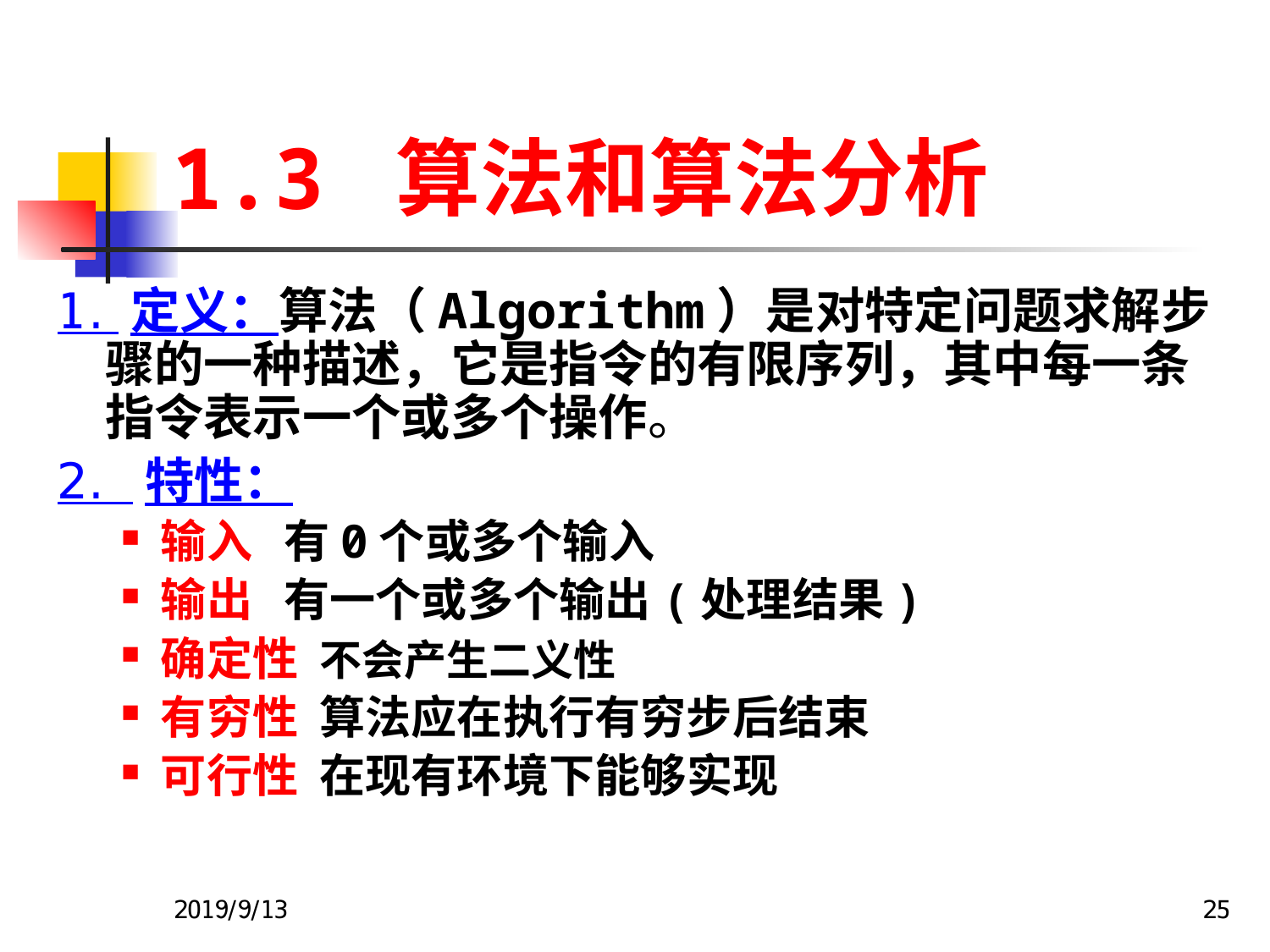

# 1.3 算法和算法分析
1. 定义：算法（Algorithm）是对特定问题求解步骤的一种描述，它是指令的有限序列，其中每一条指令表示一个或多个操作。
2.  特性：
输入   有0个或多个输入
输出   有一个或多个输出(处理结果)
确定性  不会产生二义性
有穷性  算法应在执行有穷步后结束
可行性  在现有环境下能够实现

2019/9/13
25